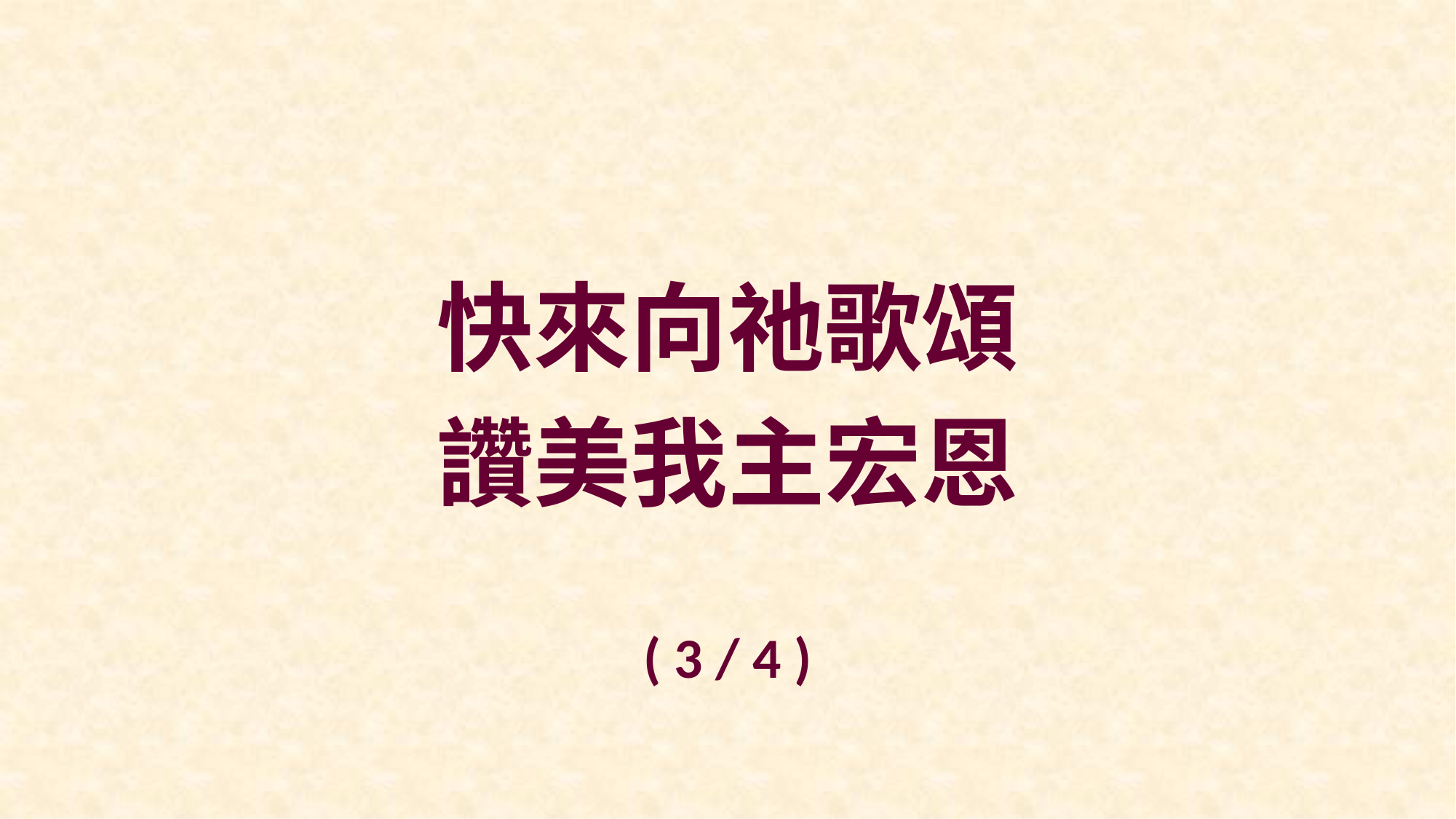

快來向祂歌頌
讚美我主宏恩
( 3 / 4 )